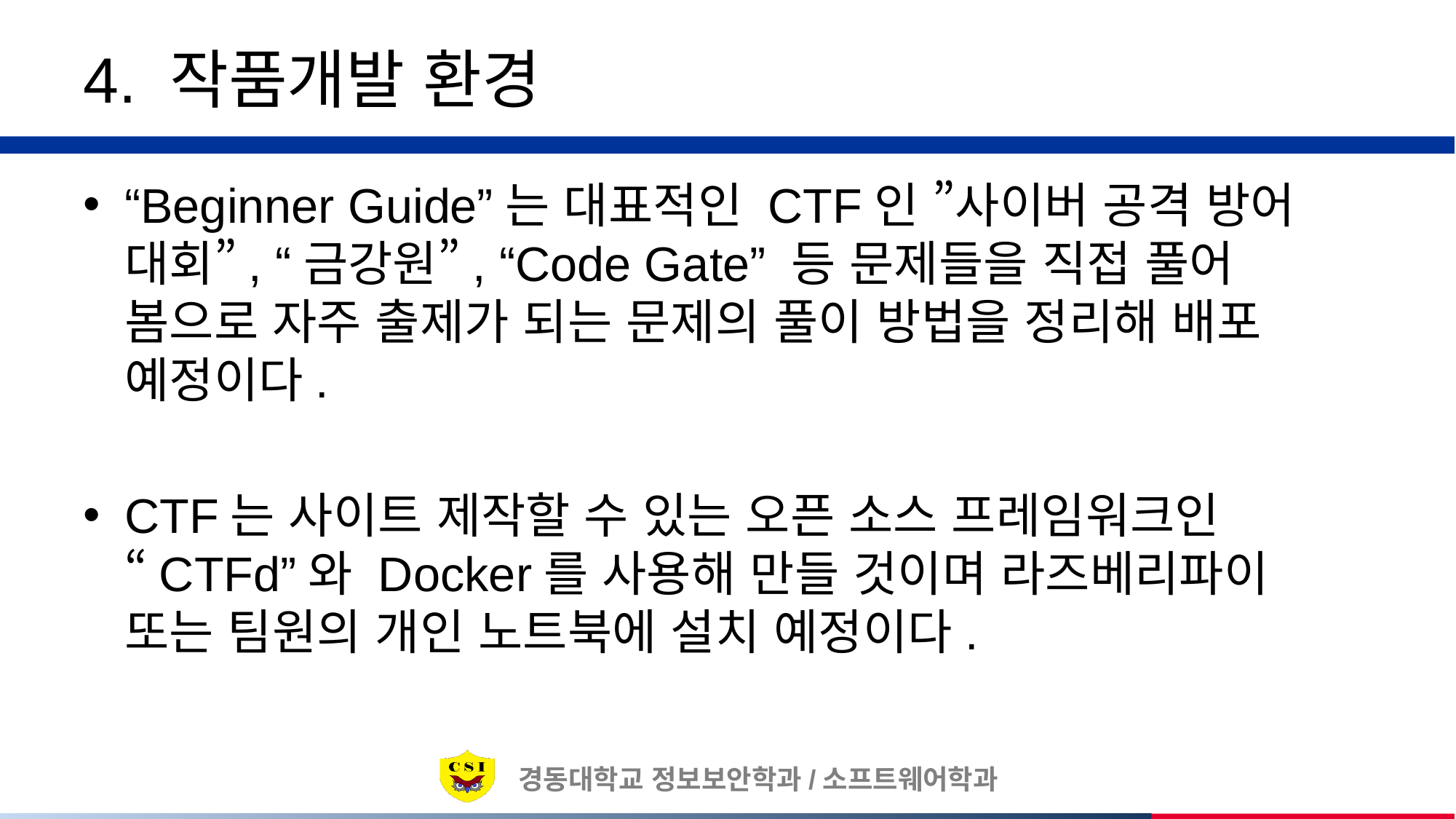

# 4. 작품개발 환경
“Beginner Guide”는 대표적인 CTF인 ”사이버 공격 방어 대회”, “금강원”, “Code Gate” 등 문제들을 직접 풀어 봄으로 자주 출제가 되는 문제의 풀이 방법을 정리해 배포 예정이다.

CTF는 사이트 제작할 수 있는 오픈 소스 프레임워크인 “CTFd”와 Docker를 사용해 만들 것이며 라즈베리파이 또는 팀원의 개인 노트북에 설치 예정이다.